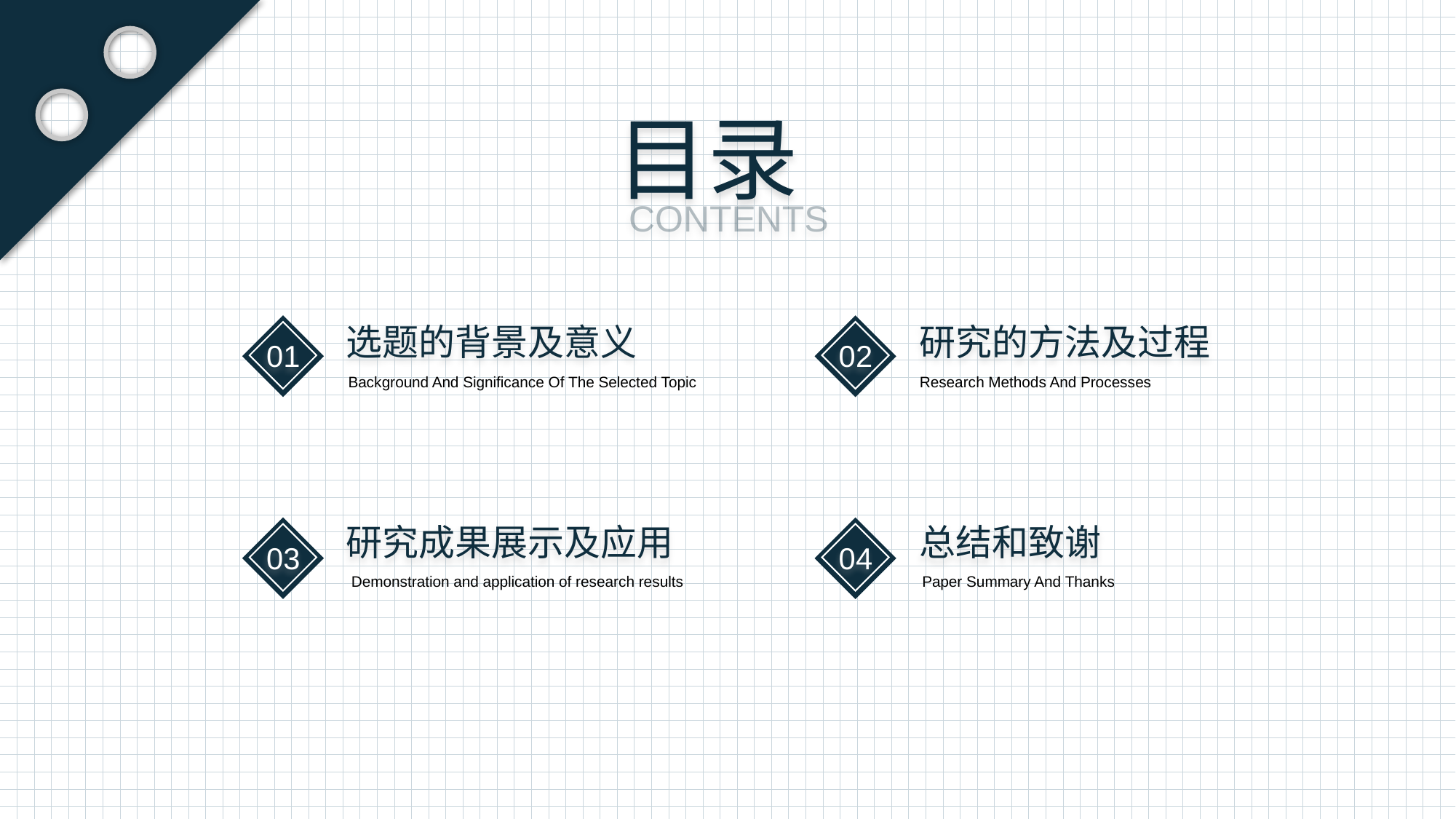

目录
CONTENTS
选题的背景及意义
研究的方法及过程

01

02
Research Methods And Processes
Background And Significance Of The Selected Topic
研究成果展示及应用
总结和致谢

03

04
Paper Summary And Thanks
Demonstration and application of research results